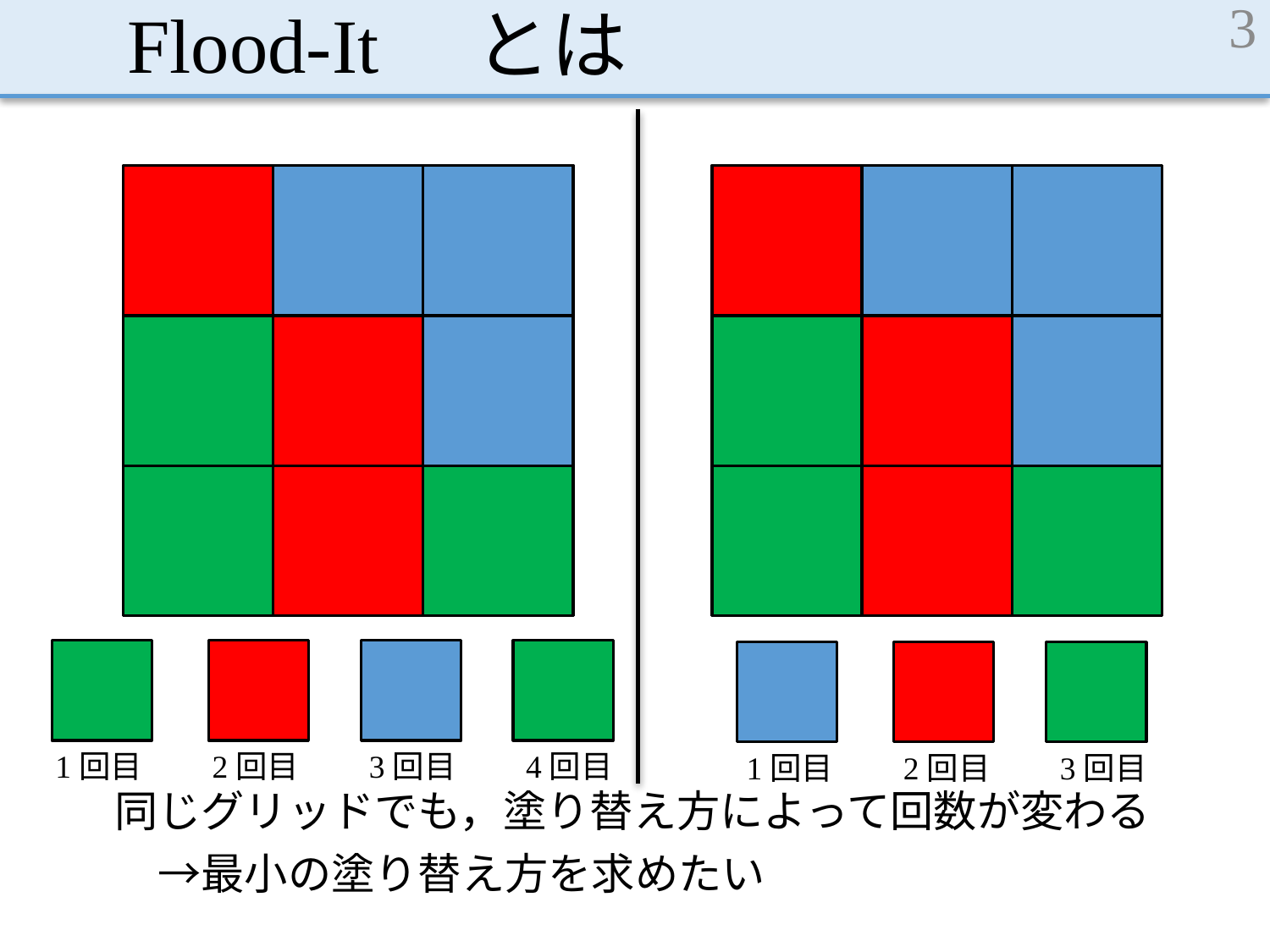

# Flood-It　とは
3
図とアニメーション

図とアニメーション

1回目
2回目
3回目
4回目
1回目
2回目
3回目
同じグリッドでも，塗り替え方によって回数が変わる
　→最小の塗り替え方を求めたい